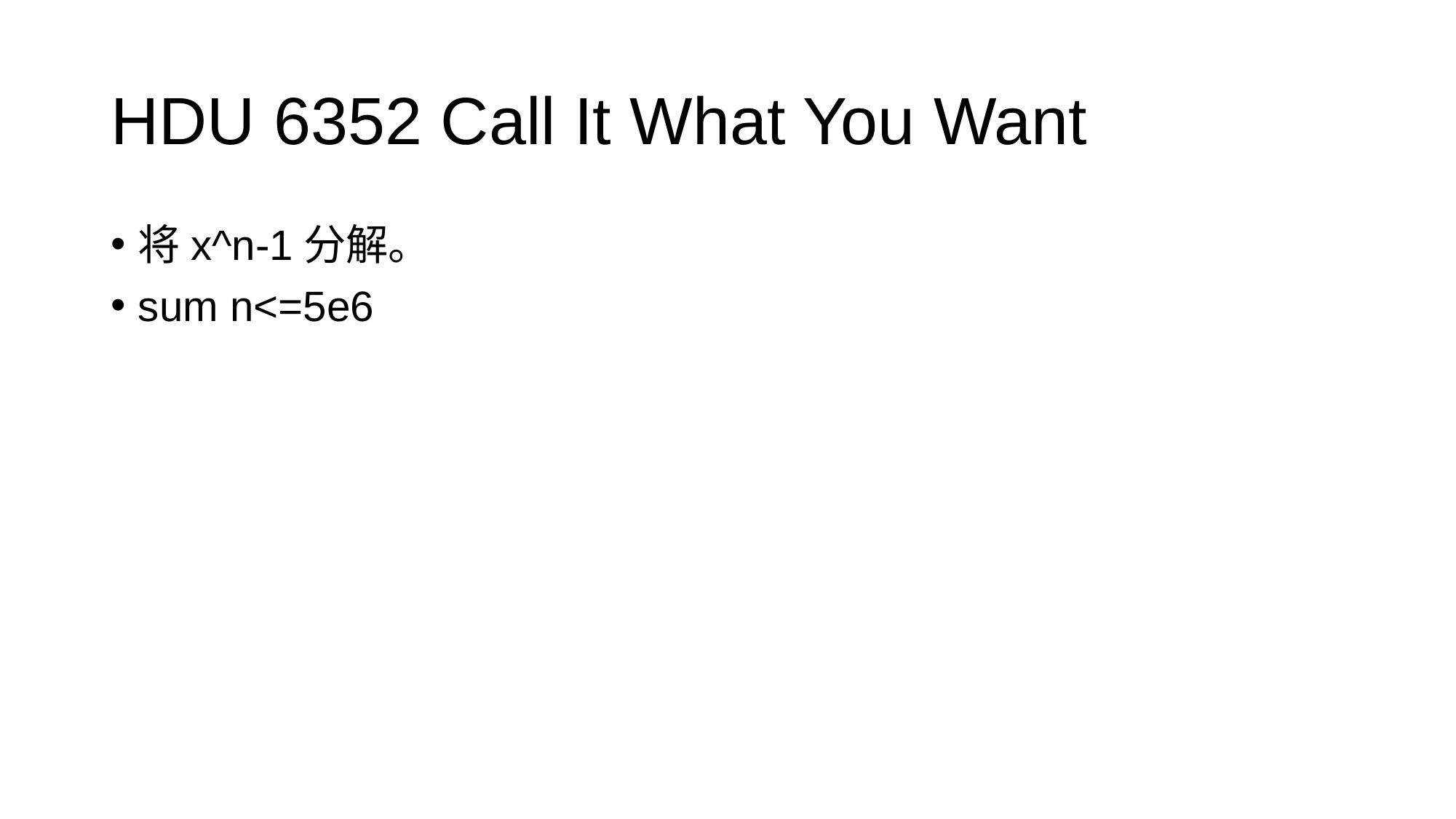

# HDU 6352 Call It What You Want
将x^n-1分解。
sum n<=5e6